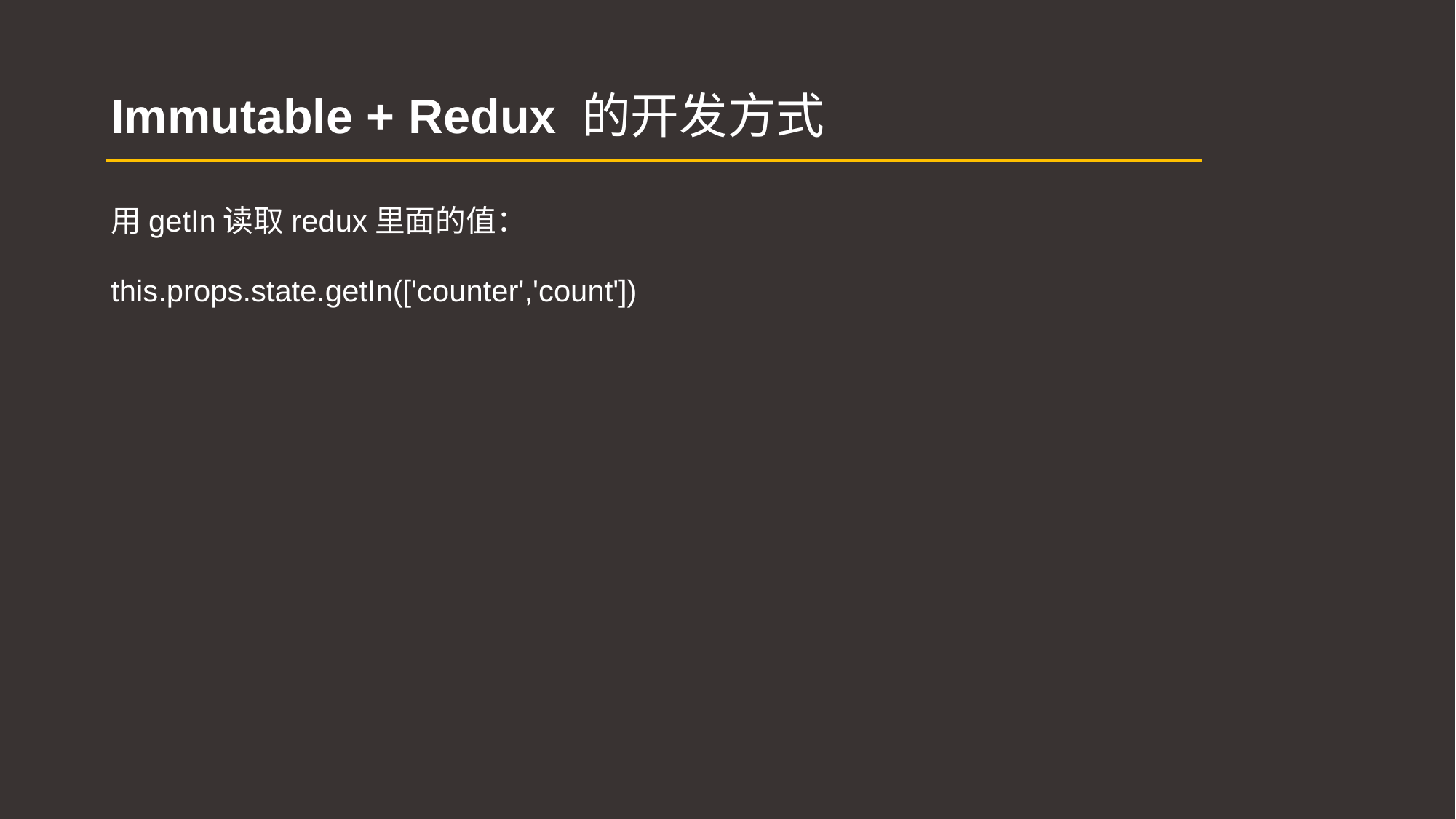

# Immutable + Redux 的开发方式
用getIn读取redux里面的值：
this.props.state.getIn(['counter','count'])